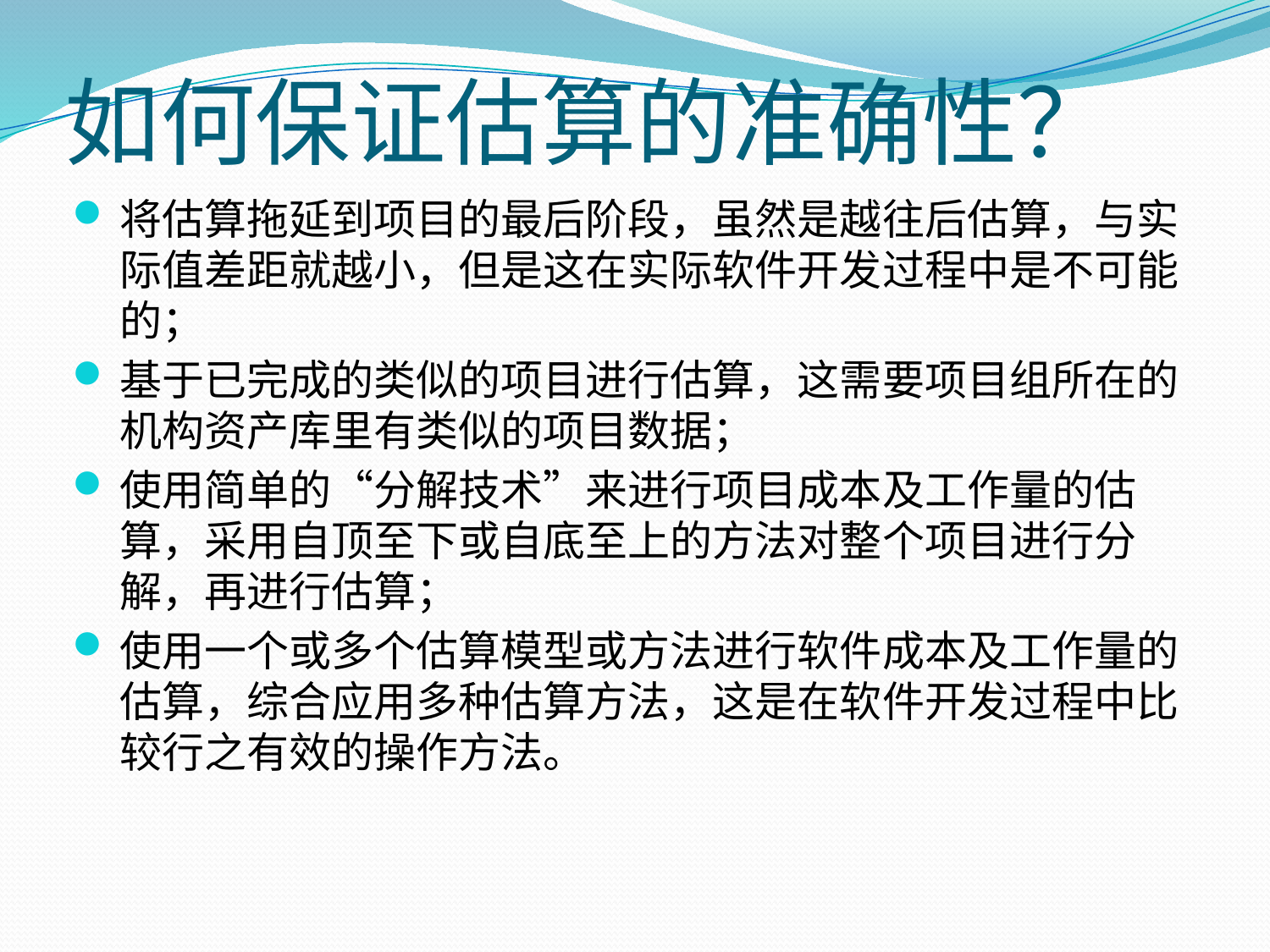

如何保证估算的准确性？
将估算拖延到项目的最后阶段，虽然是越往后估算，与实际值差距就越小，但是这在实际软件开发过程中是不可能的；
基于已完成的类似的项目进行估算，这需要项目组所在的机构资产库里有类似的项目数据；
使用简单的“分解技术”来进行项目成本及工作量的估算，采用自顶至下或自底至上的方法对整个项目进行分解，再进行估算；
使用一个或多个估算模型或方法进行软件成本及工作量的估算，综合应用多种估算方法，这是在软件开发过程中比较行之有效的操作方法。